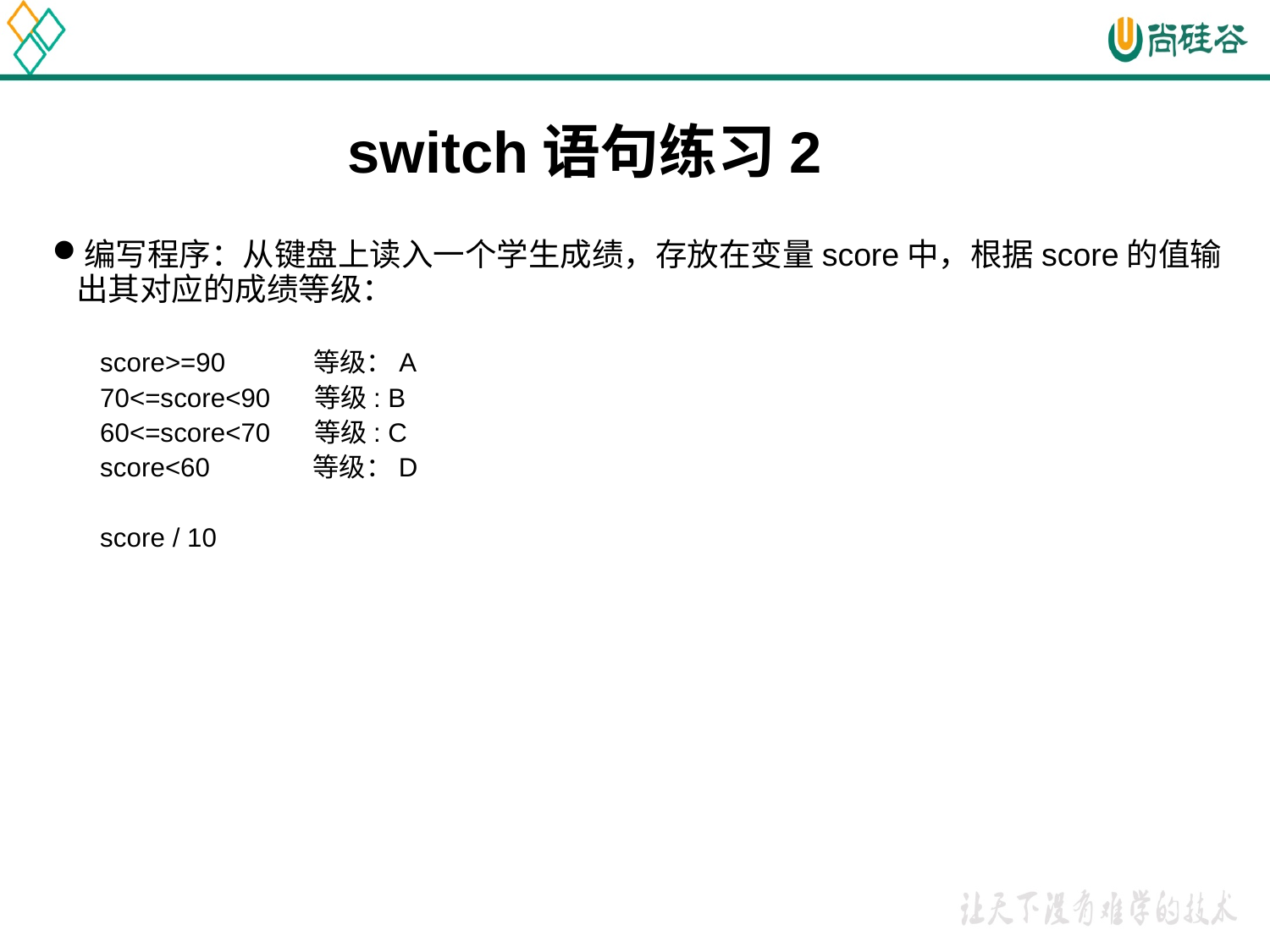

# switch语句练习2
编写程序：从键盘上读入一个学生成绩，存放在变量score中，根据score的值输出其对应的成绩等级：

score>=90           等级：A
70<=score<90     等级: B
60<=score<70     等级: C
score<60             等级：D

score / 10